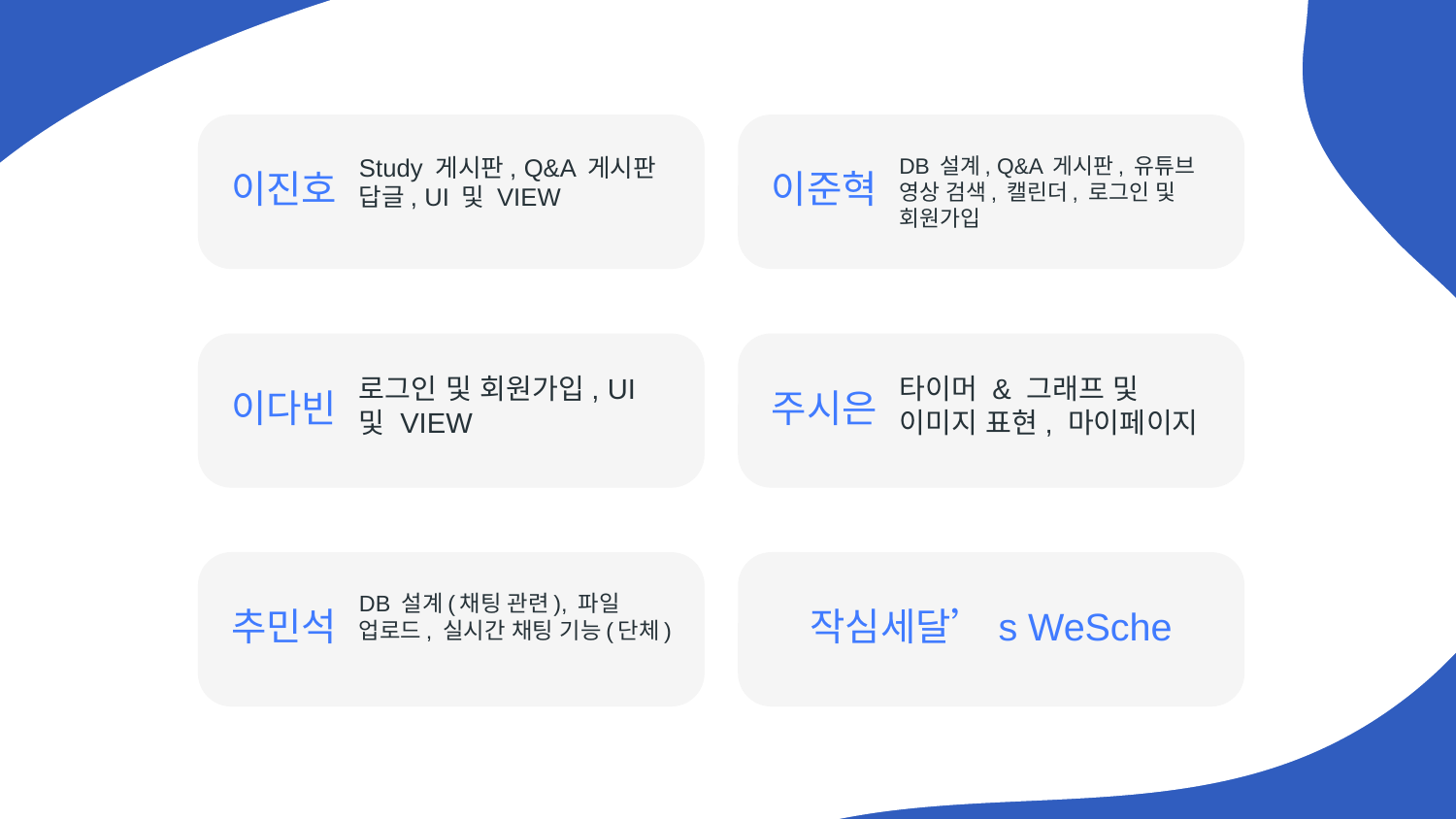

Study 게시판, Q&A 게시판 답글, UI 및 VIEW
DB 설계, Q&A 게시판, 유튜브 영상 검색, 캘린더, 로그인 및 회원가입
이진호
이준혁

로그인 및 회원가입, UI 및 VIEW
타이머 & 그래프 및 이미지 표현, 마이페이지
이다빈
주시은

DB 설계(채팅 관련), 파일 업로드, 실시간 채팅 기능(단체)
추민석
작심세달’s WeSche